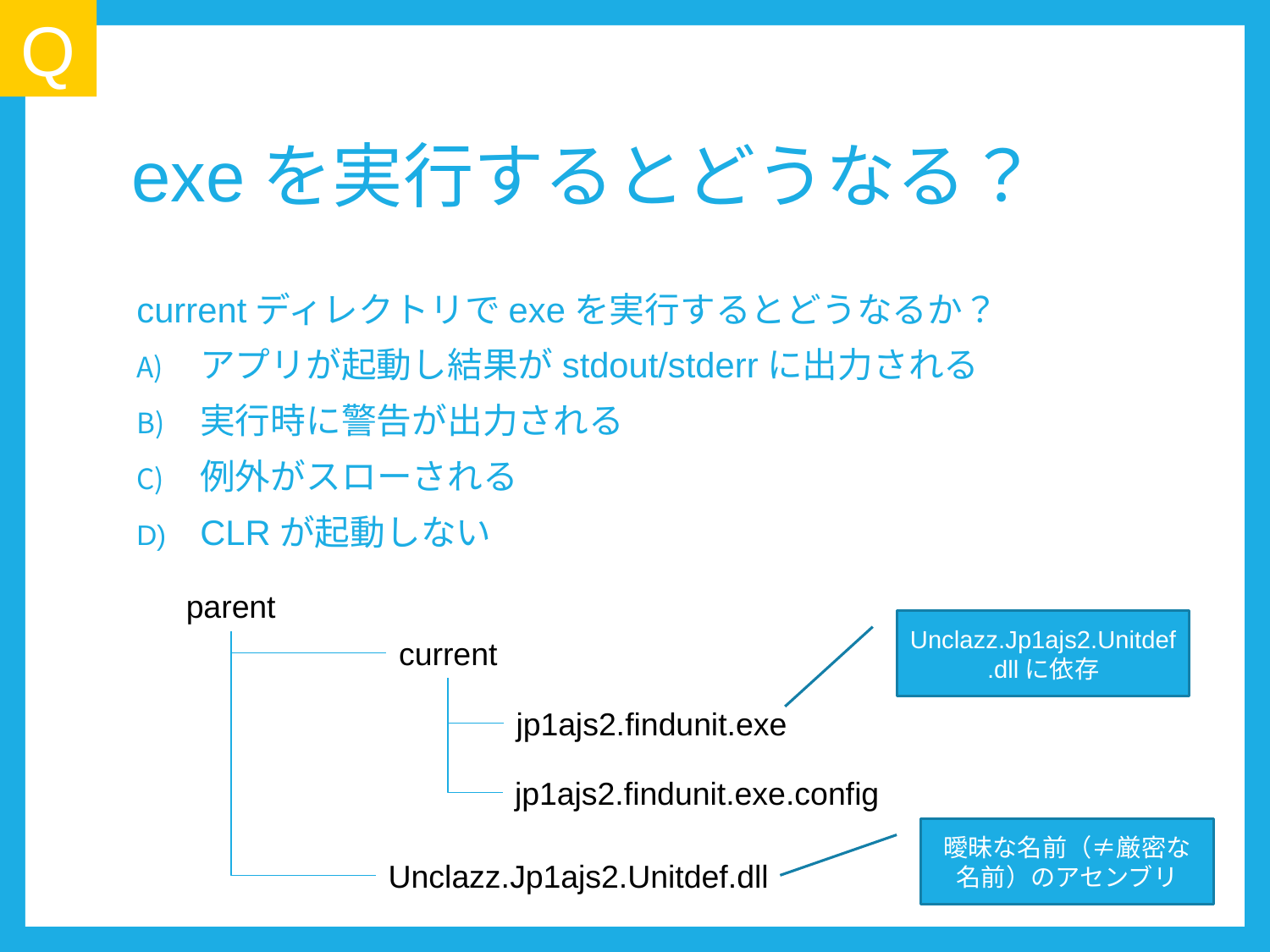

Q
# exeを実行するとどうなる？
currentディレクトリでexeを実行するとどうなるか？
アプリが起動し結果がstdout/stderrに出力される
実行時に警告が出力される
例外がスローされる
CLRが起動しない
parent
Unclazz.Jp1ajs2.Unitdef.dllに依存
current
jp1ajs2.findunit.exe
jp1ajs2.findunit.exe.config
曖昧な名前（≠厳密な名前）のアセンブリ
Unclazz.Jp1ajs2.Unitdef.dll